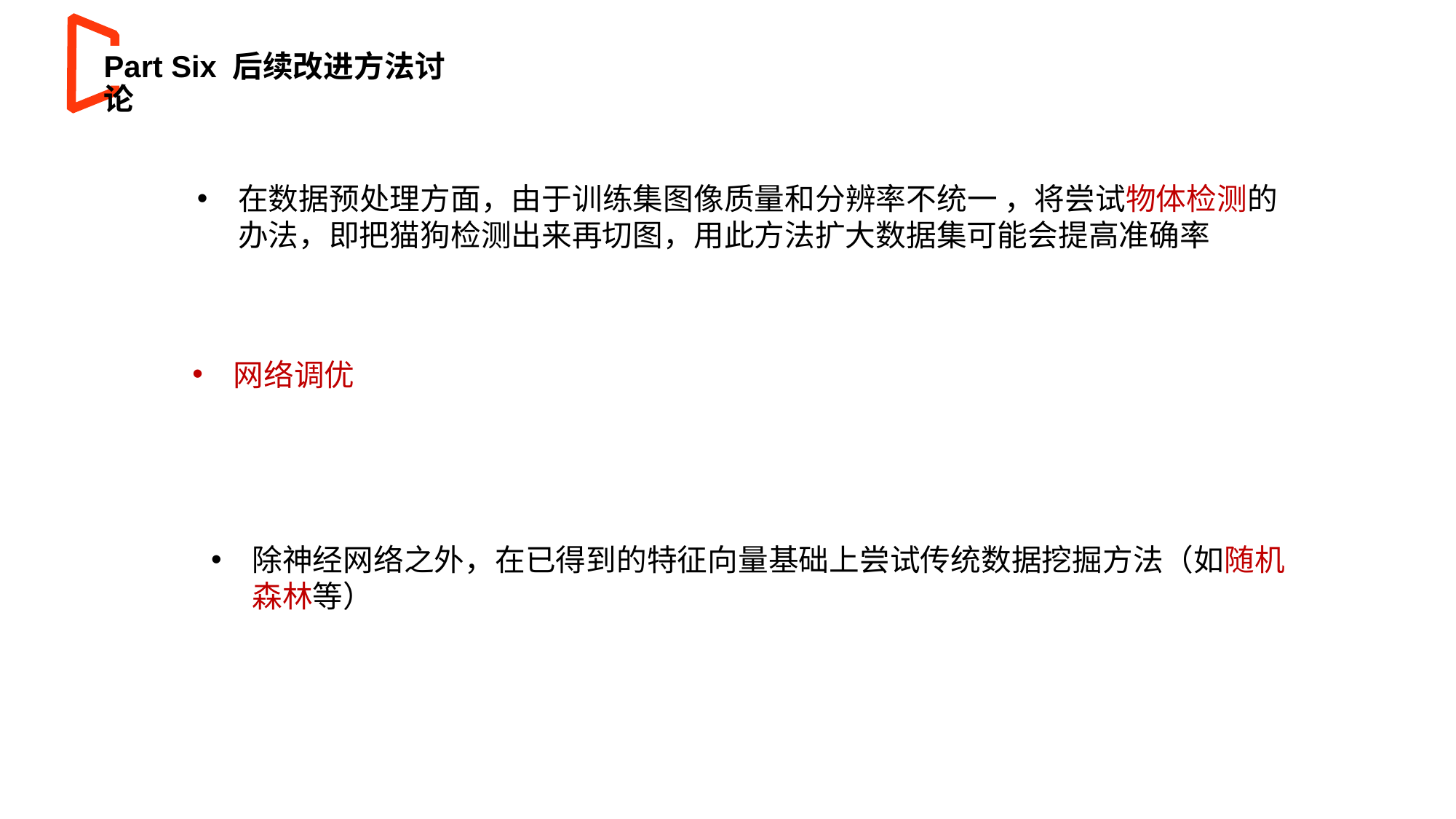

Part Six 后续改进方法讨论
在数据预处理方面，由于训练集图像质量和分辨率不统一 ，将尝试物体检测的
     办法，即把猫狗检测出来再切图，用此方法扩大数据集可能会提高准确率
网络调优
除神经网络之外，在已得到的特征向量基础上尝试传统数据挖掘方法（如随机
     森林等）